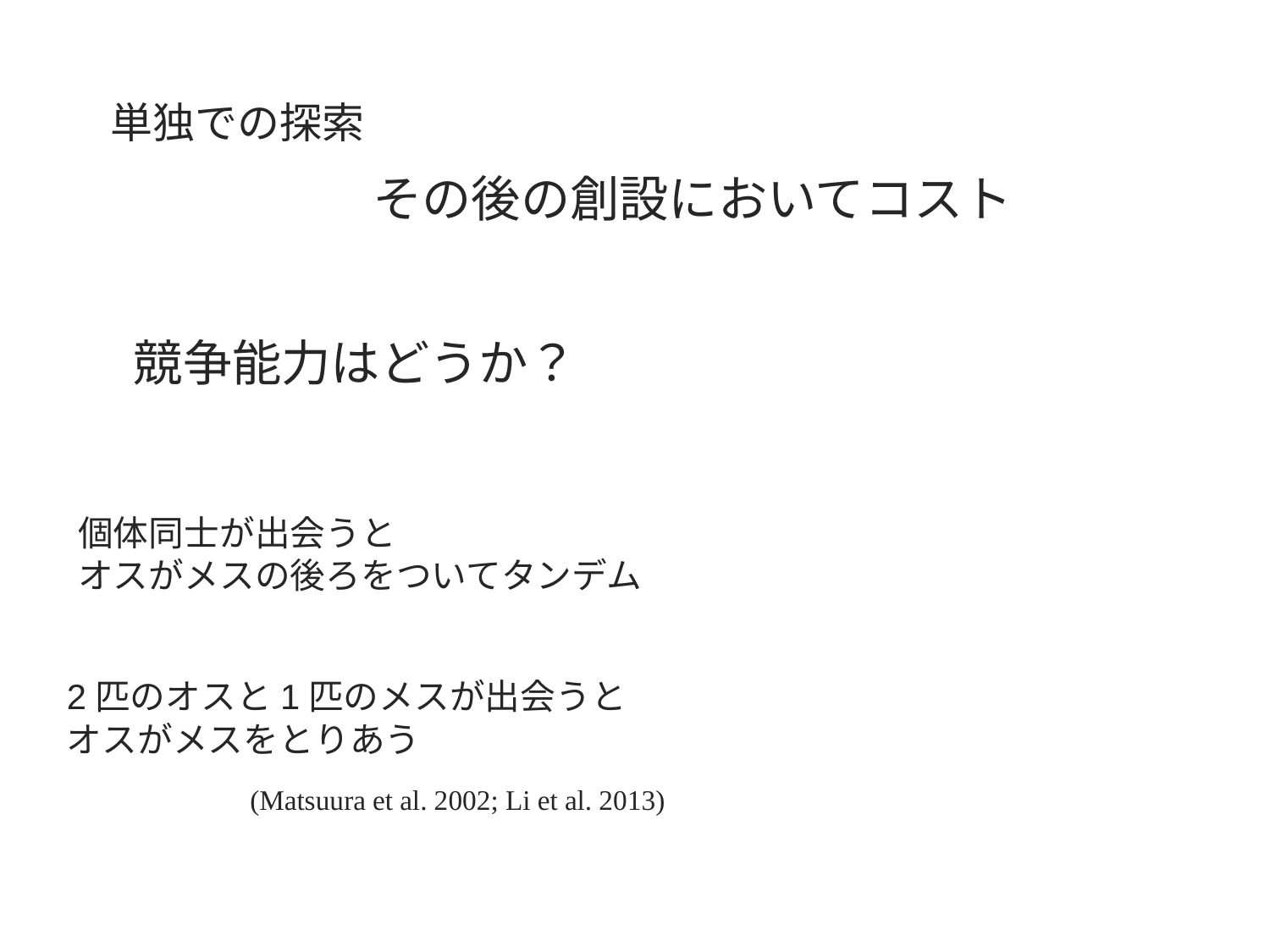

単独での探索
その後の創設においてコスト
競争能力はどうか？
個体同士が出会うと
オスがメスの後ろをついてタンデム
2匹のオスと1匹のメスが出会うと
オスがメスをとりあう
(Matsuura et al. 2002; Li et al. 2013)